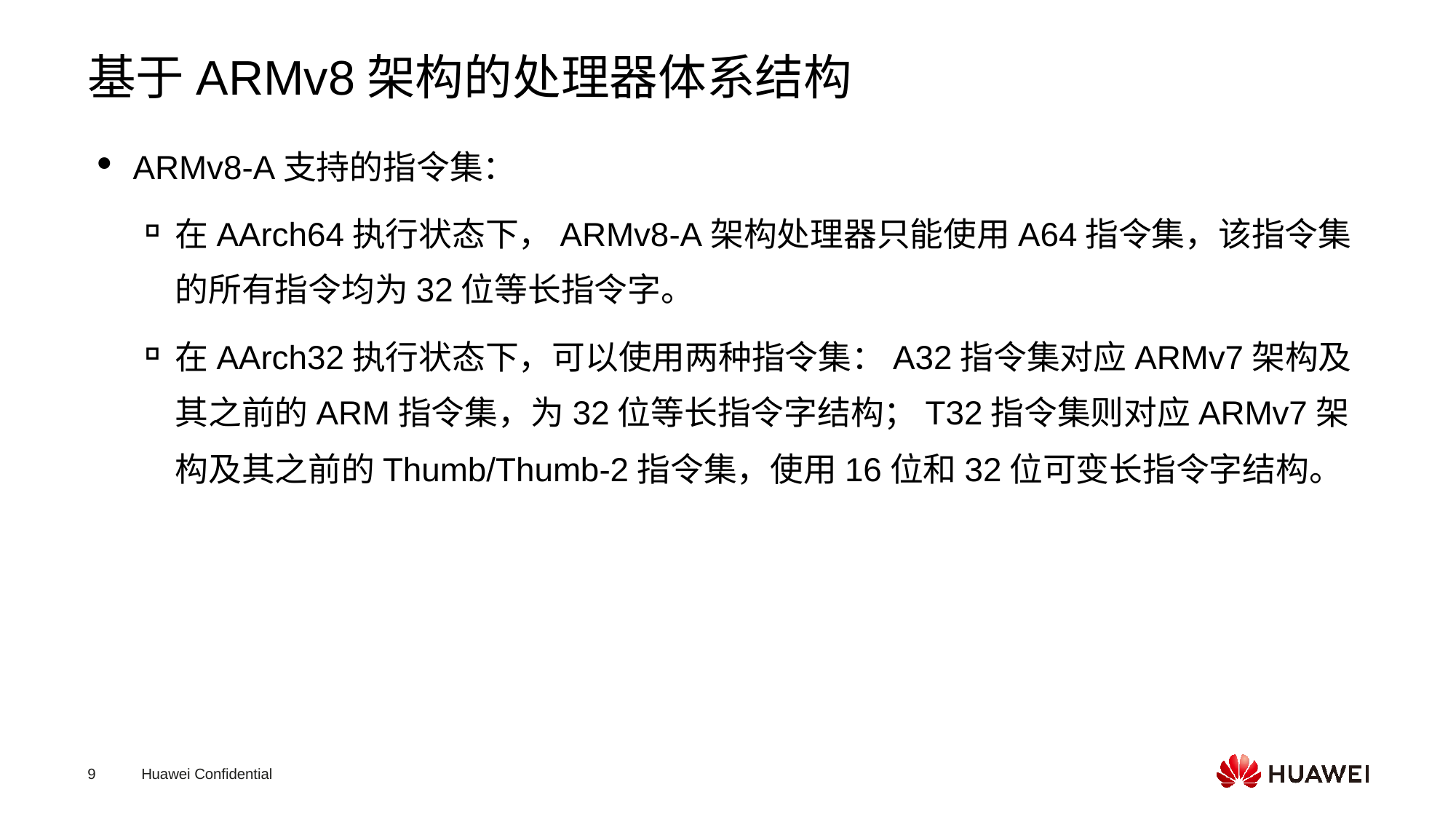

# 基于ARMv8架构的处理器体系结构
ARMv8-A支持的指令集：
在AArch64执行状态下，ARMv8-A架构处理器只能使用A64指令集，该指令集的所有指令均为32位等长指令字。
在AArch32执行状态下，可以使用两种指令集：A32指令集对应ARMv7架构及其之前的ARM指令集，为32位等长指令字结构；T32指令集则对应ARMv7架构及其之前的Thumb/Thumb-2指令集，使用16位和32位可变长指令字结构。